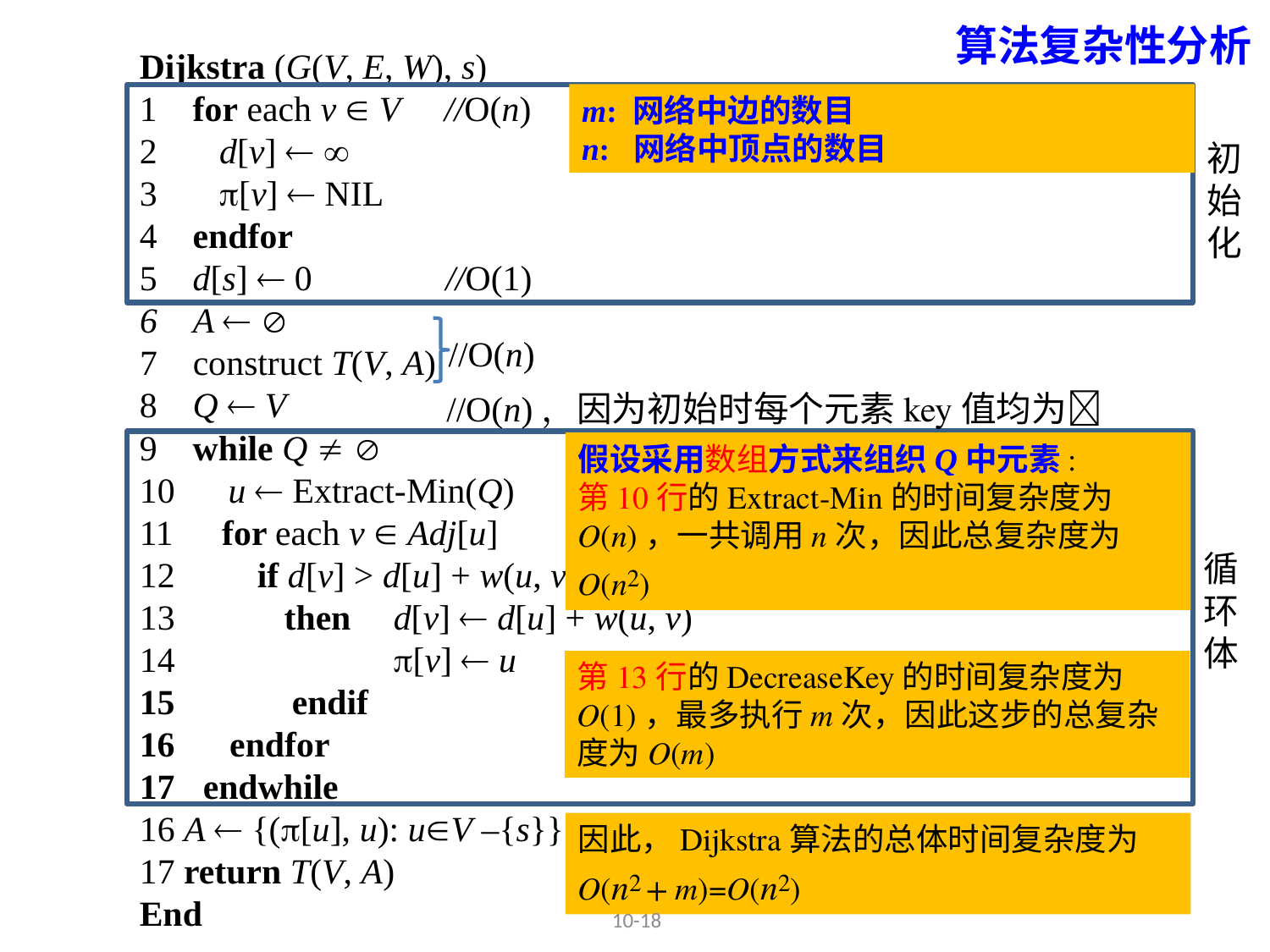

算法复杂性分析
Dijkstra (G(V, E, W), s)
1    for each v ∈ V     //O(n)
2       d[v] ← ∞
3       π[v] ← nil
4    endfor
5    d[s] ← 0               //O(1)
    A ← ∅
    construct T(V, A)
8    Q ← V
9    while Q ≠ ∅
10      u ← Extract-Min(Q)
11	  for each v ∈ Adj[u]
12	      if d[v] > d[u] + w(u, v)
13 	  then	d[v] ← d[u] + w(u, v)
14		π[v] ← u
          endif
   endfor
endwhile
16 A ← {(π[u], u): u∈V –{s}}
17 return T(V, A)
End
m: 网络中边的数目
n:  网络中顶点的数目

初
始
化

//O(n)
//O(n)，因为初始时每个元素key值均为∞

循
环
体
假设采用数组方式来组织Q中元素:
第10行的Extract-Min的时间复杂度为O(n)，一共调用n次，因此总复杂度为O(n2)
第13行的DecreaseKey的时间复杂度为O(1)，最多执行m次，因此这步的总复杂度为O(m)
因此，Dijkstra算法的总体时间复杂度为O(n2 + m)=O(n2)
10-18